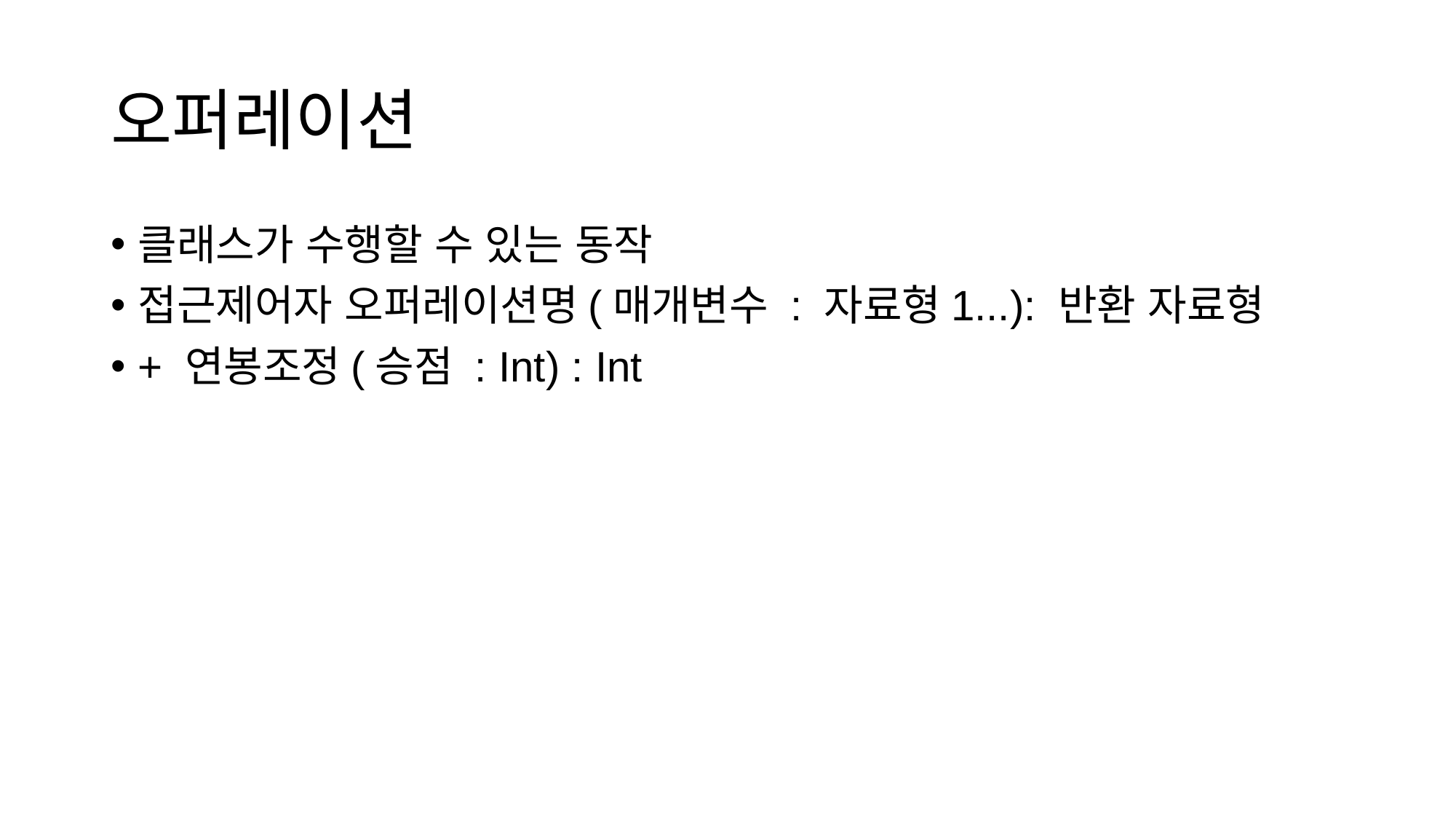

# 오퍼레이션
클래스가 수행할 수 있는 동작
접근제어자 오퍼레이션명(매개변수 : 자료형1...): 반환 자료형
+ 연봉조정(승점 : Int) : Int